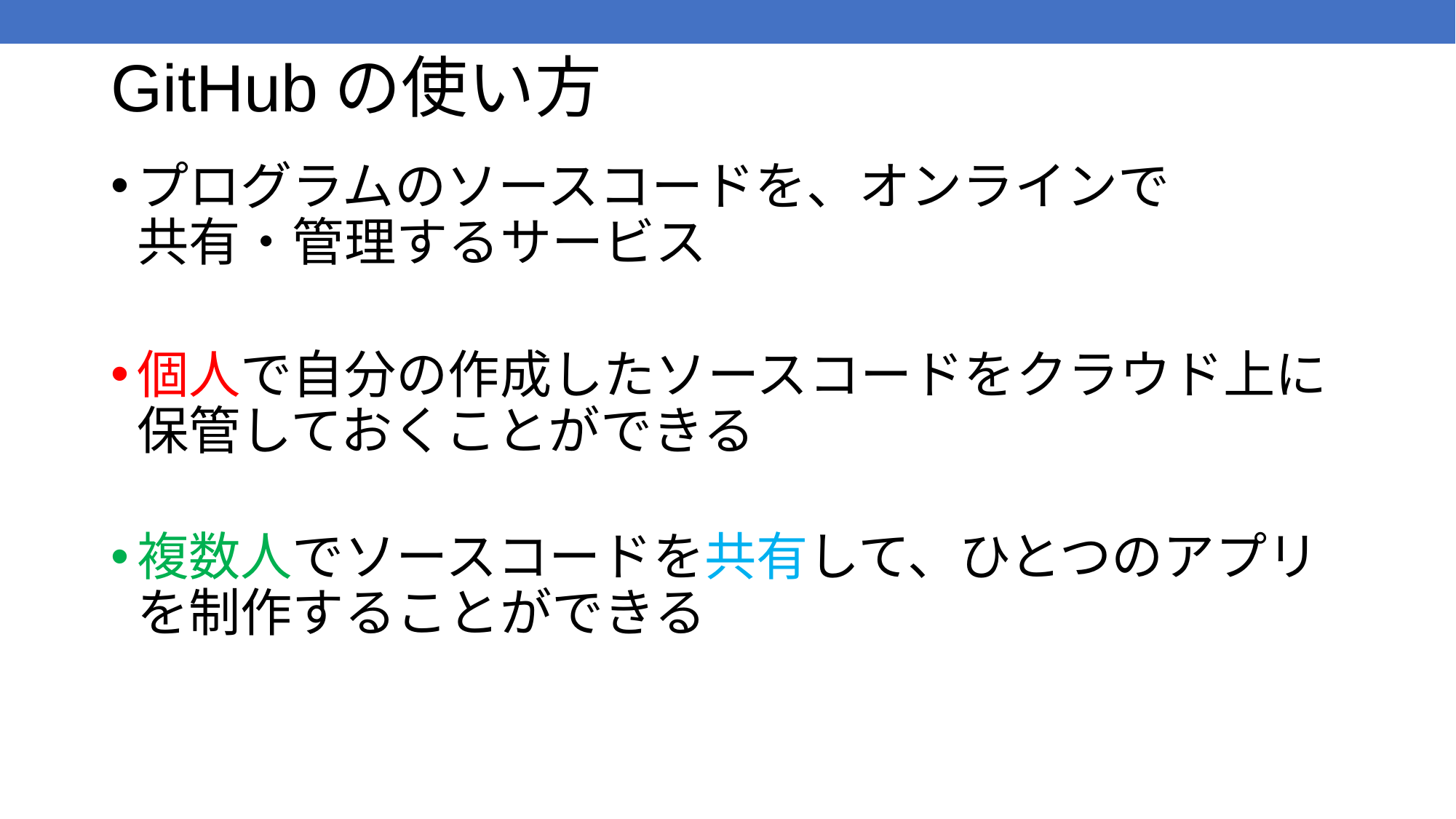

# GitHubの使い方
プログラムのソースコードを、オンラインで
共有・管理するサービス
個人で自分の作成したソースコードをクラウド上に
保管しておくことができる
複数人でソースコードを共有して、ひとつのアプリ
を制作することができる